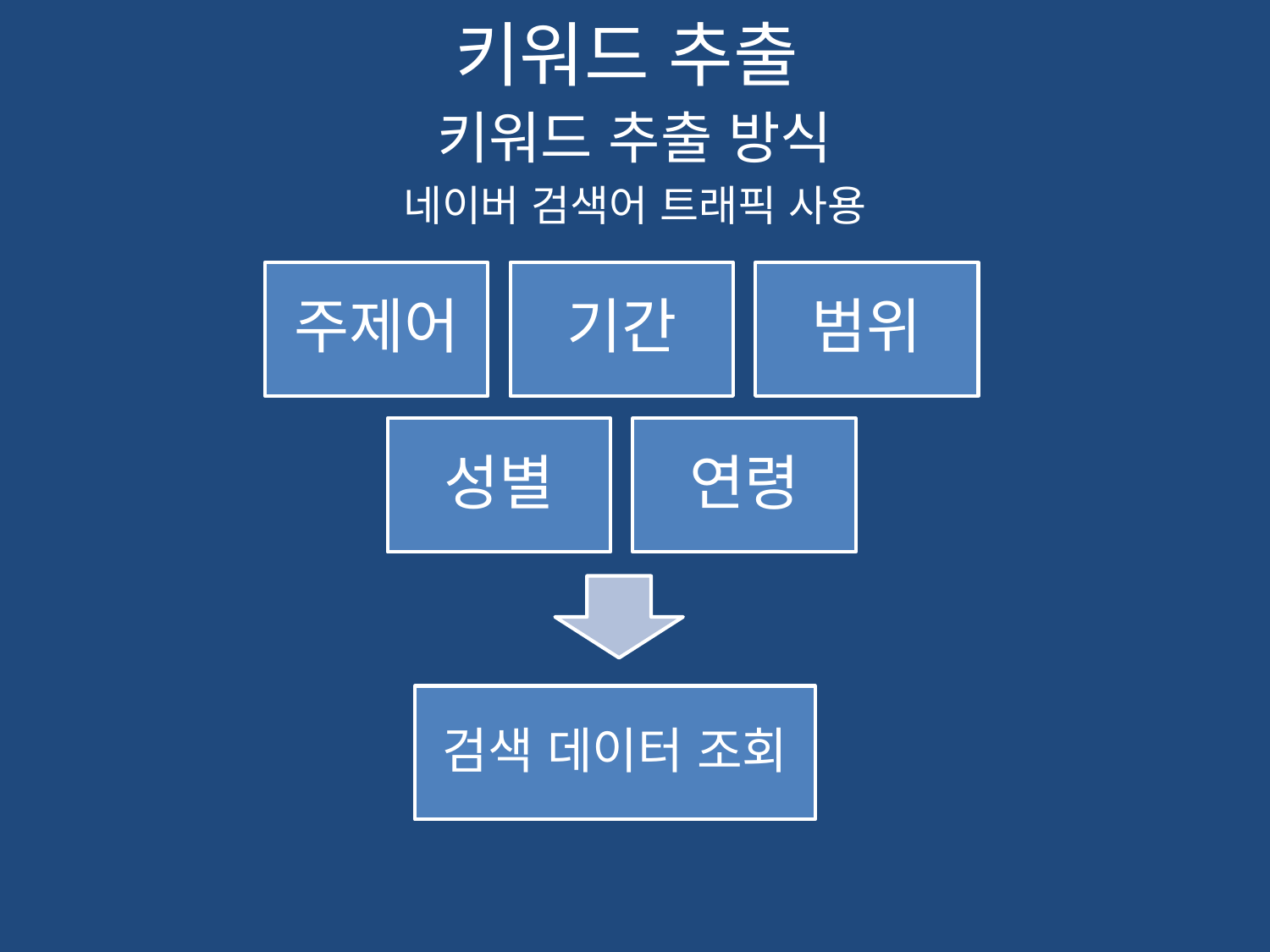

# 키워드 추출
키워드 추출 방식
네이버 검색어 트래픽 사용

주제어
기간
범위
성별
연령

검색 데이터 조회